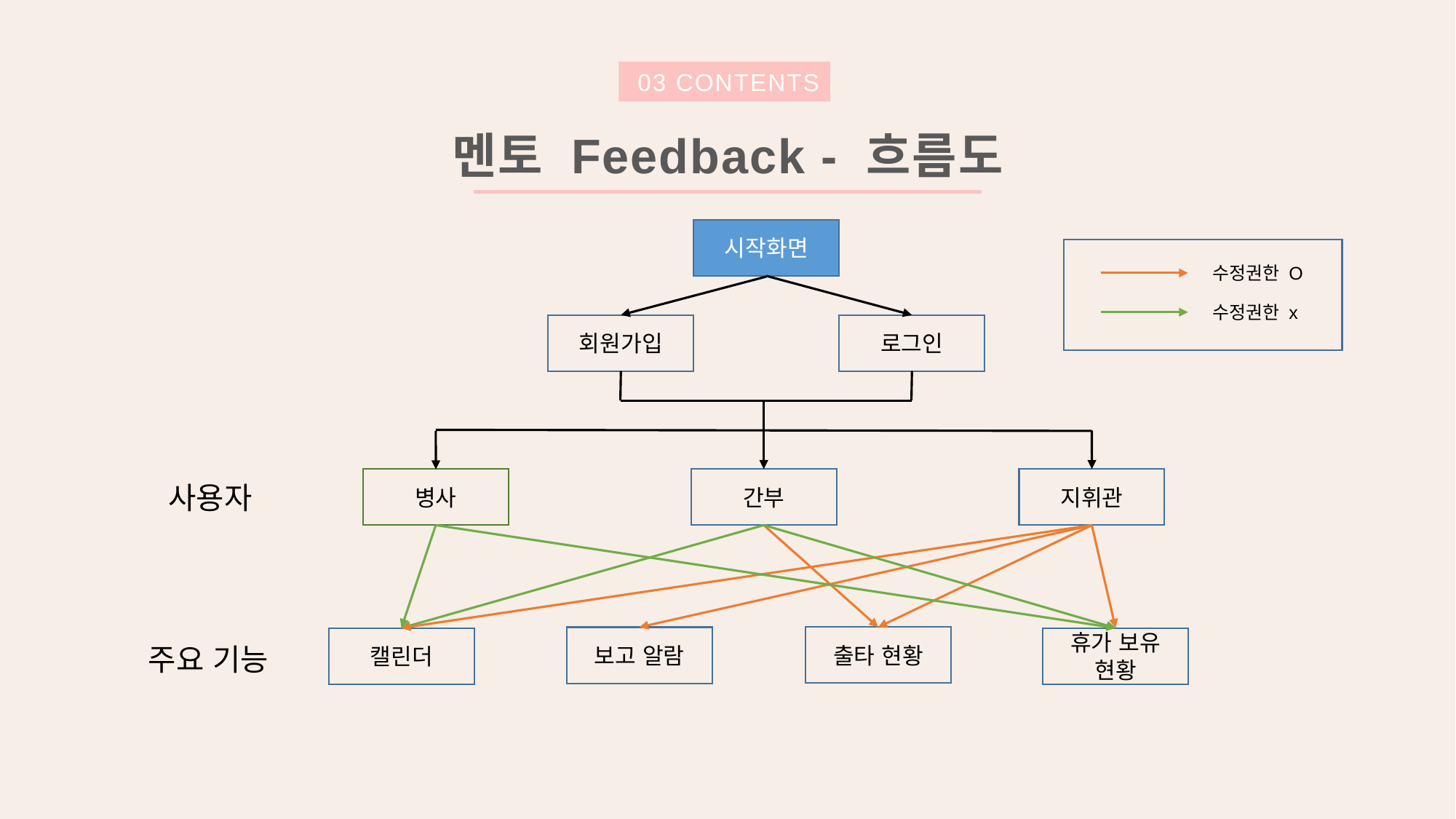

03 CONTENTS
멘토 Feedback - 흐름도

    사용자

       주요 기능
시작화면

수정권한 O
수정권한 x
로그인
회원가입
병사
지휘관
간부
출타 현황
보고 알람
캘린더
휴가 보유 현황